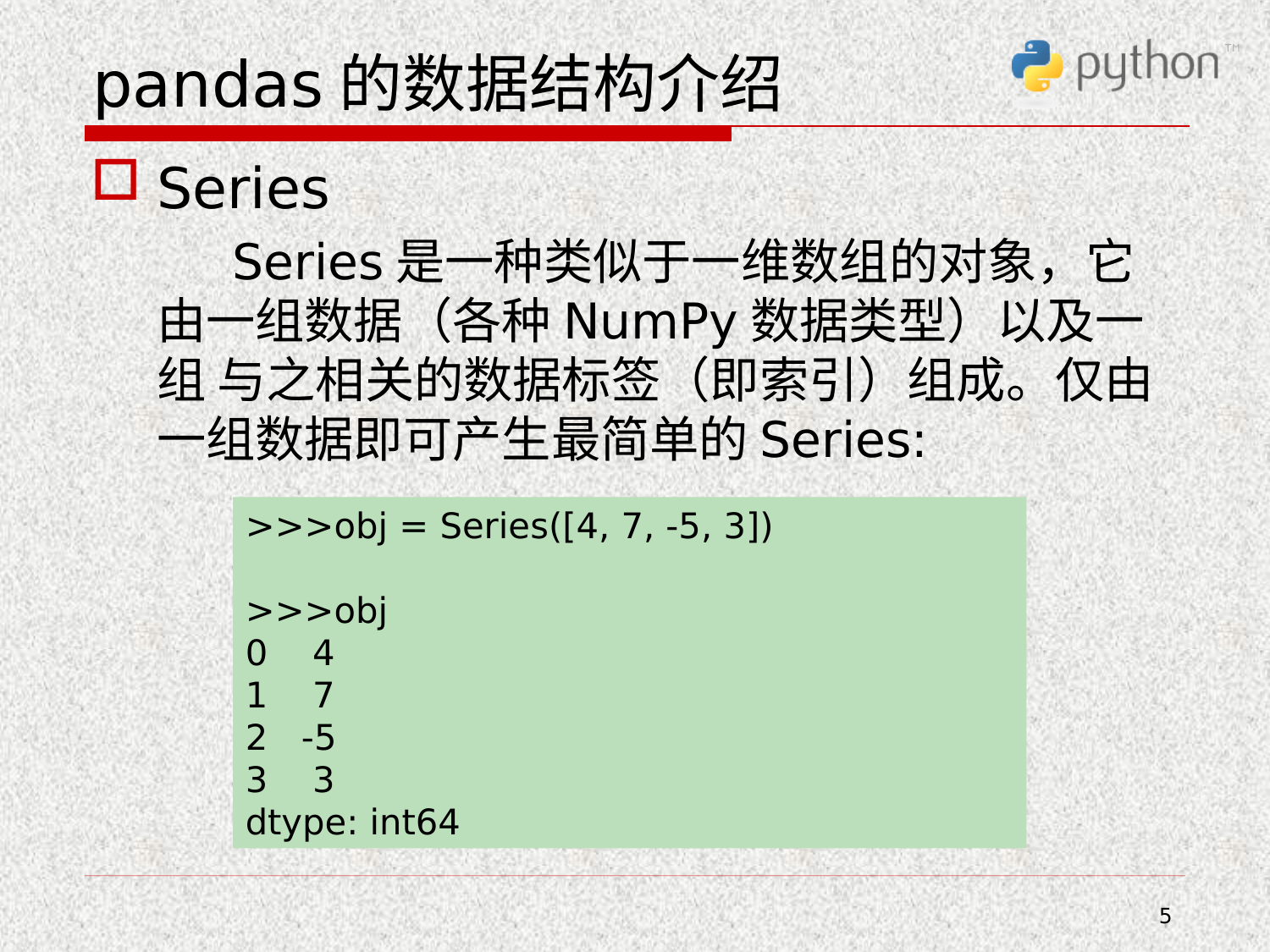

# pandas的数据结构介绍
Series
         Series是一种类似于一维数组的对象，它由一组数据（各种NumPy数据类型）以及一组 与之相关的数据标签（即索引）组成。仅由一组数据即可产生最简单的Series:

>>>obj = Series([4, 7, -5, 3])

>>>obj
0    4
1    7
2   -5
3    3
dtype: int64
5